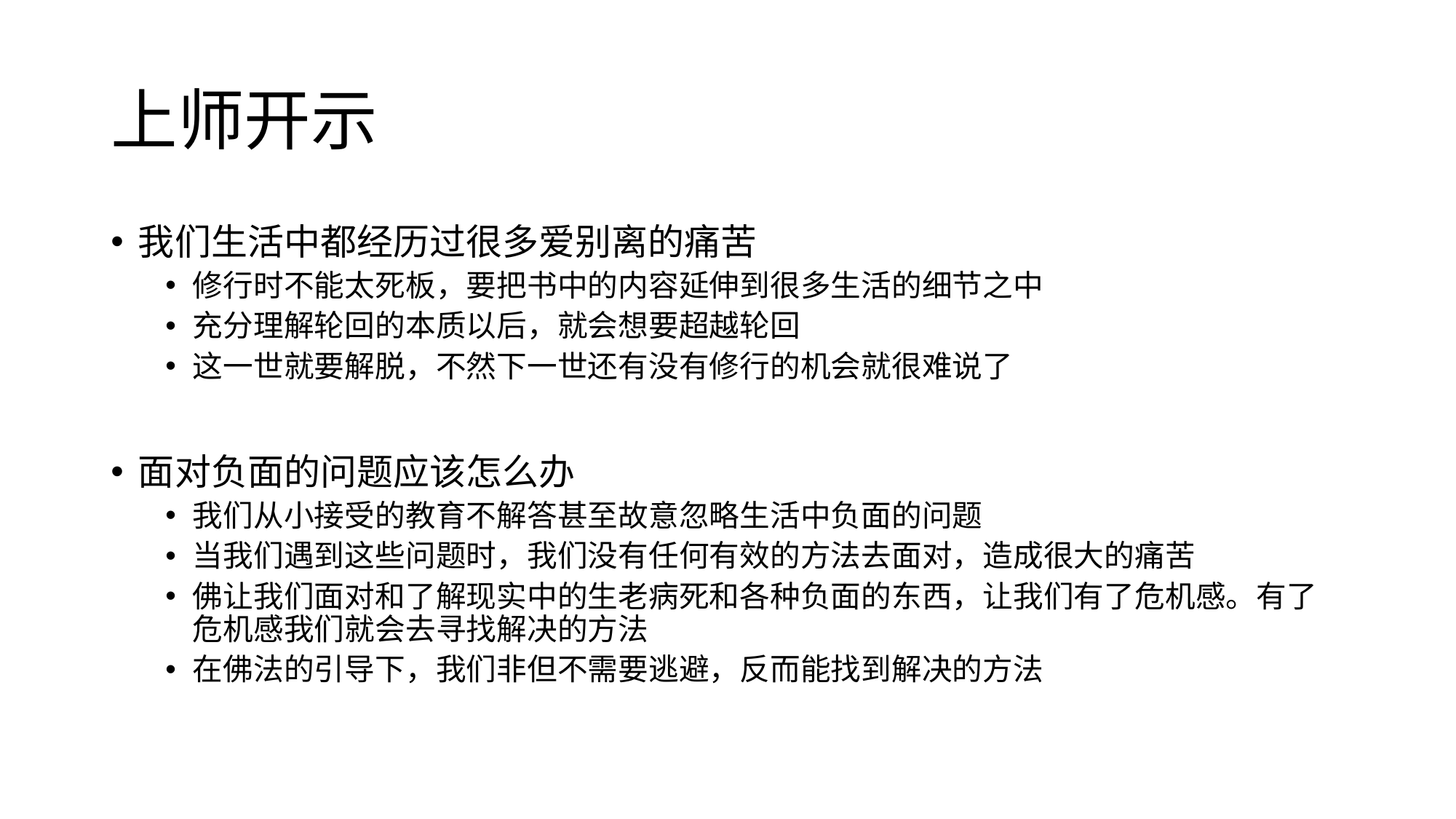

# 上师开示
我们生活中都经历过很多爱别离的痛苦
修行时不能太死板，要把书中的内容延伸到很多生活的细节之中
充分理解轮回的本质以后，就会想要超越轮回
这一世就要解脱，不然下一世还有没有修行的机会就很难说了

面对负面的问题应该怎么办
我们从小接受的教育不解答甚至故意忽略生活中负面的问题
当我们遇到这些问题时，我们没有任何有效的方法去面对，造成很大的痛苦
佛让我们面对和了解现实中的生老病死和各种负面的东西，让我们有了危机感。有了危机感我们就会去寻找解决的方法
在佛法的引导下，我们非但不需要逃避，反而能找到解决的方法